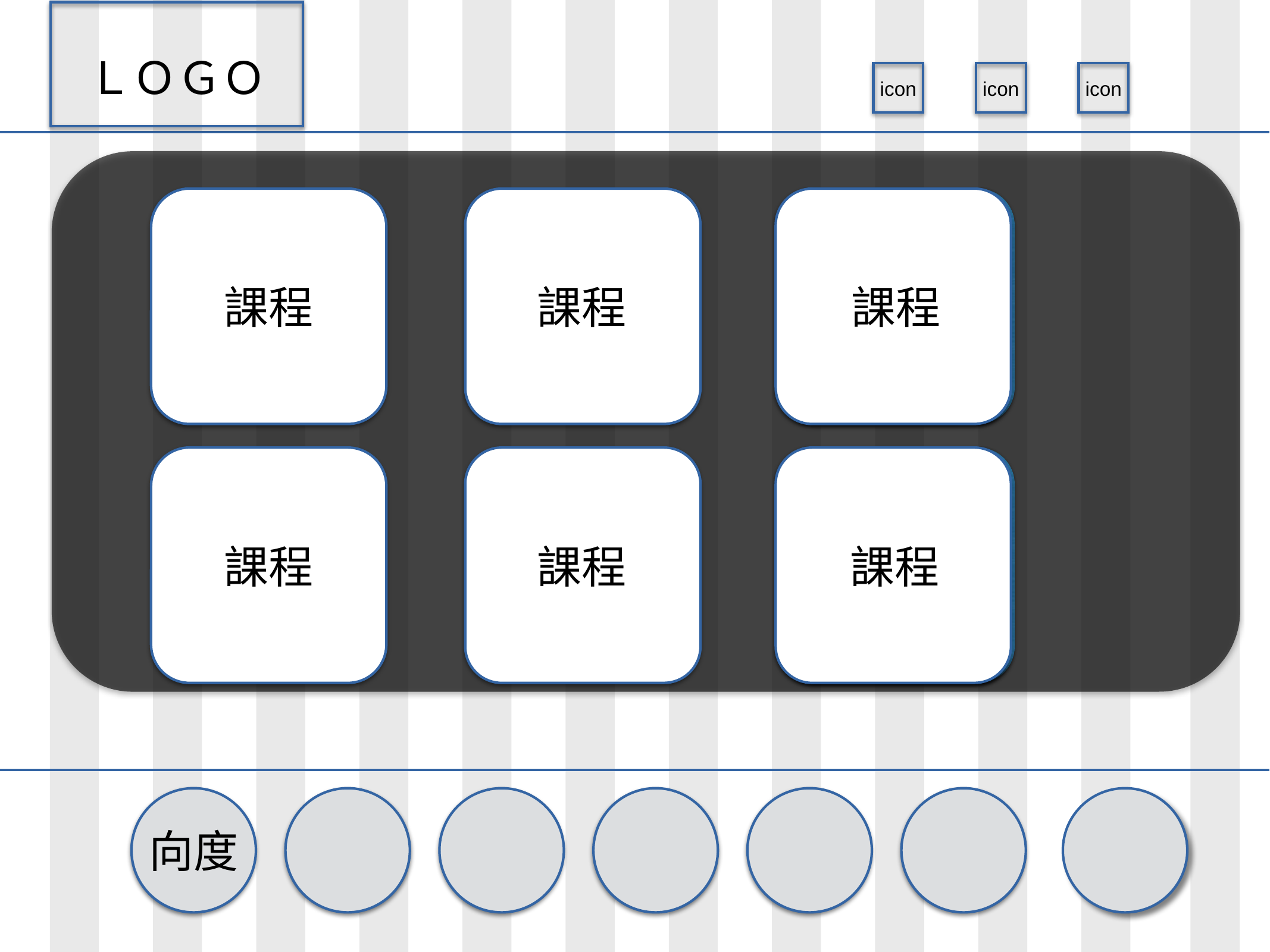

ＬＯＧＯ

icon
icon
icon

課程
課程
課程

課程
課程
課程

向度